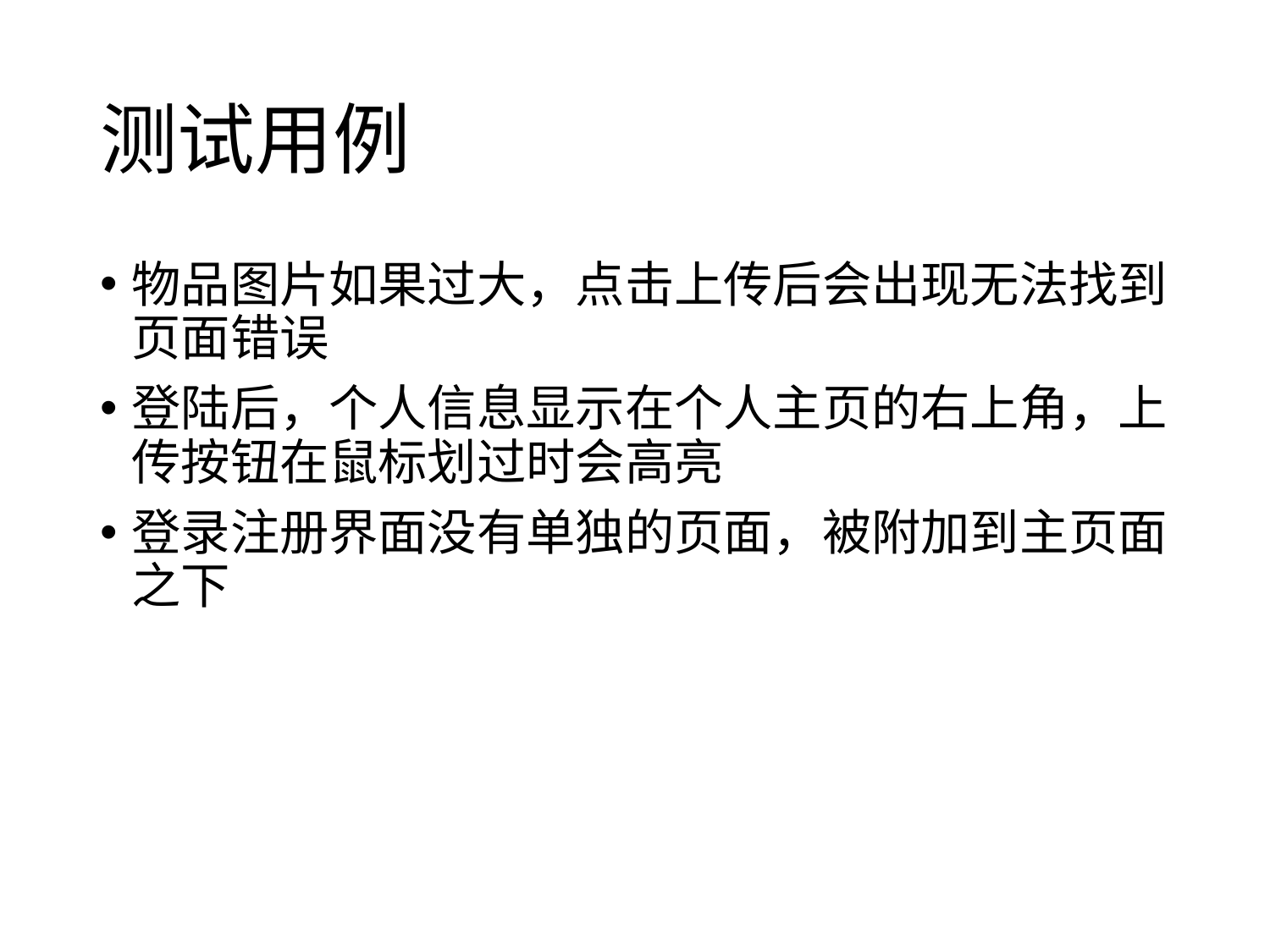

# 测试用例
物品图片如果过大，点击上传后会出现无法找到页面错误
登陆后，个人信息显示在个人主页的右上角，上传按钮在鼠标划过时会高亮
登录注册界面没有单独的页面，被附加到主页面之下